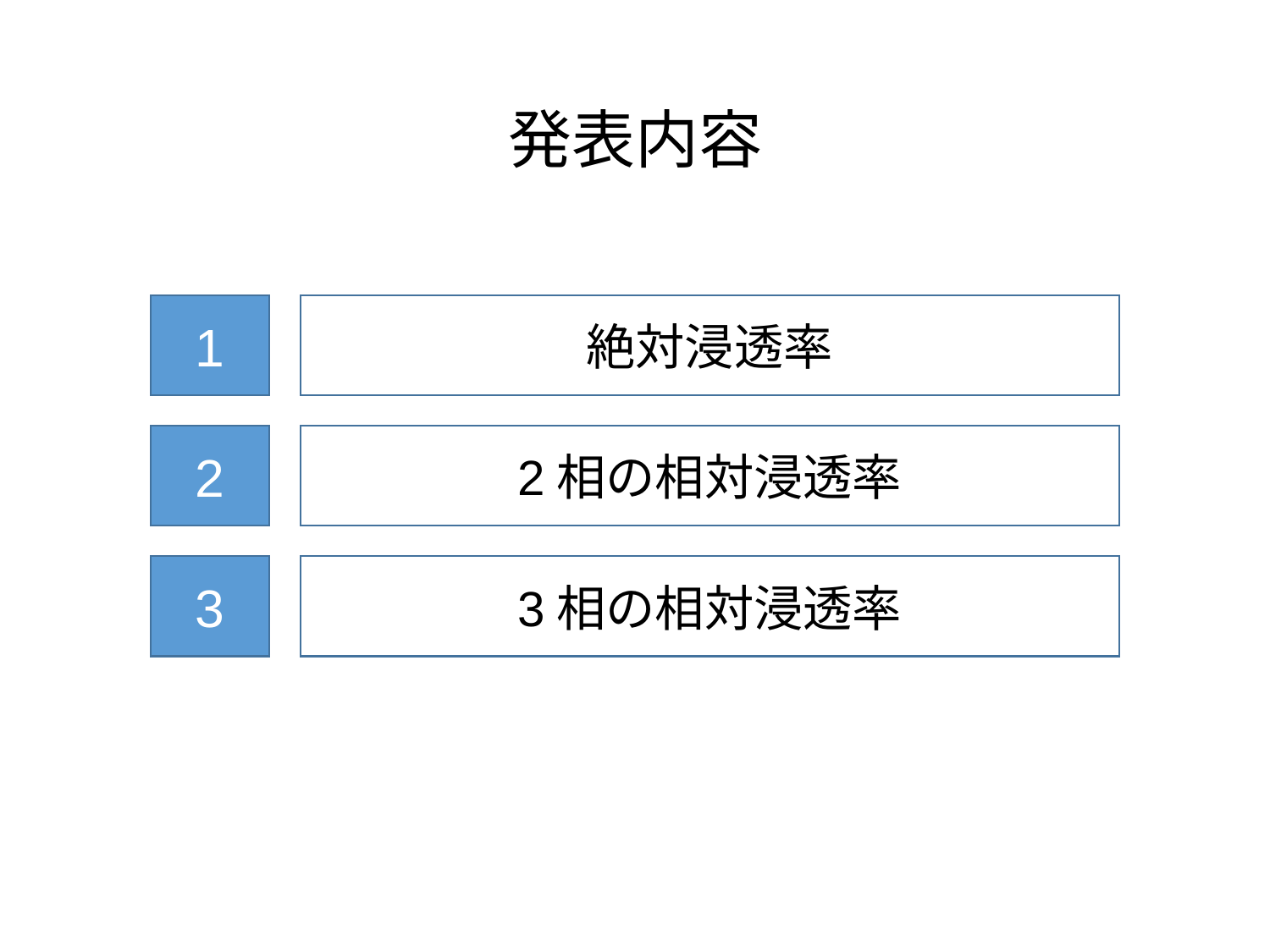

# 発表内容
1
絶対浸透率
2
2相の相対浸透率
3
3相の相対浸透率